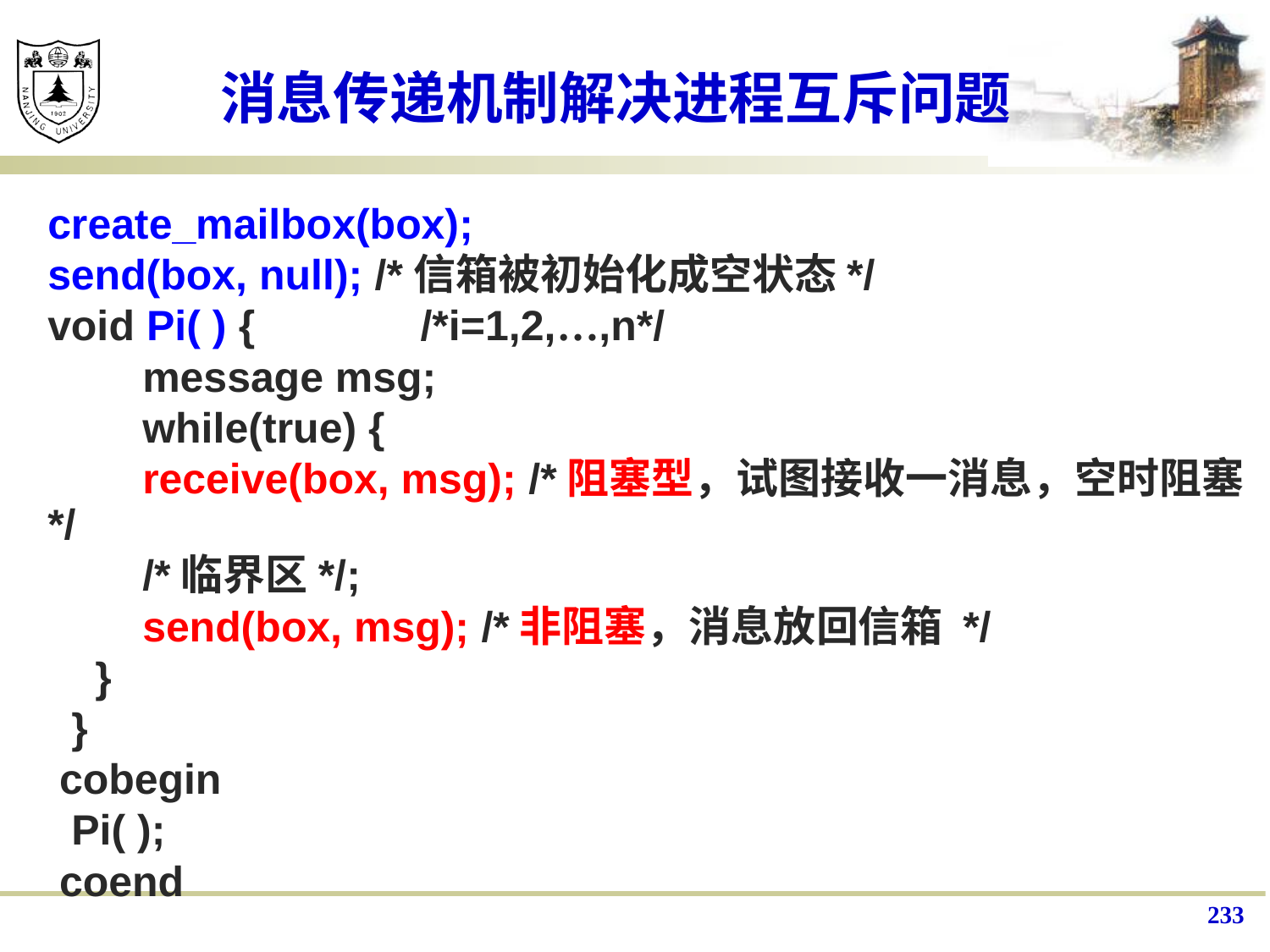

# 消息传递机制解决进程互斥问题
create_mailbox(box);
send(box, null); /*信箱被初始化成空状态*/
void Pi( ) {              /*i=1,2,…,n*/
        message msg;
        while(true) {
        receive(box, msg); /*阻塞型，试图接收一消息，空时阻塞 */
        /*临界区*/;
        send(box, msg); /*非阻塞，消息放回信箱 */
    }
  }
 cobegin
  Pi( );
 coend

233